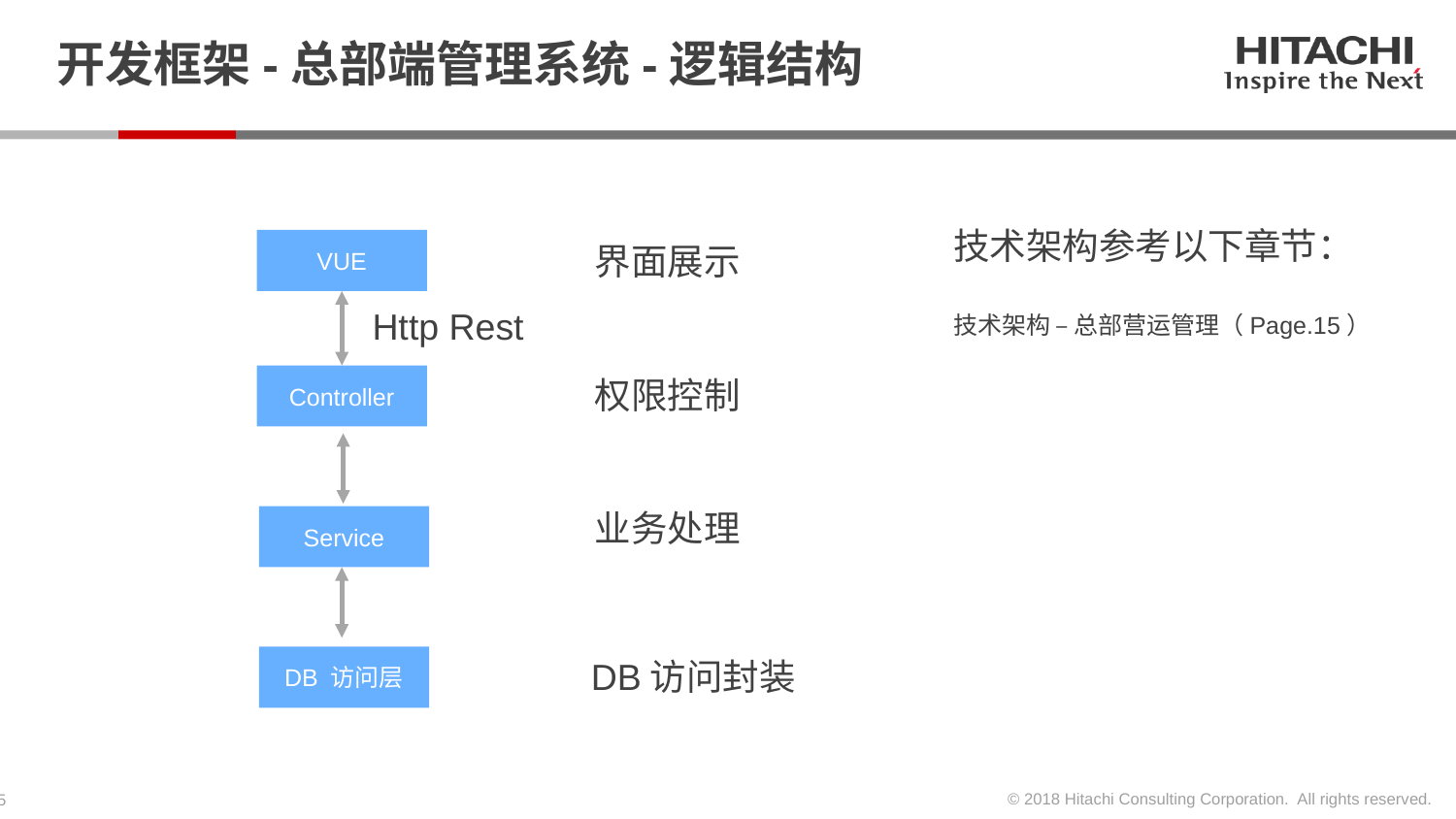

# 开发框架-总部端管理系统-逻辑结构
技术架构参考以下章节：

技术架构 – 总部营运管理（Page.15）
VUE
界面展示
Http Rest
权限控制
Controller
业务处理
Service
DB 访问层
DB访问封装